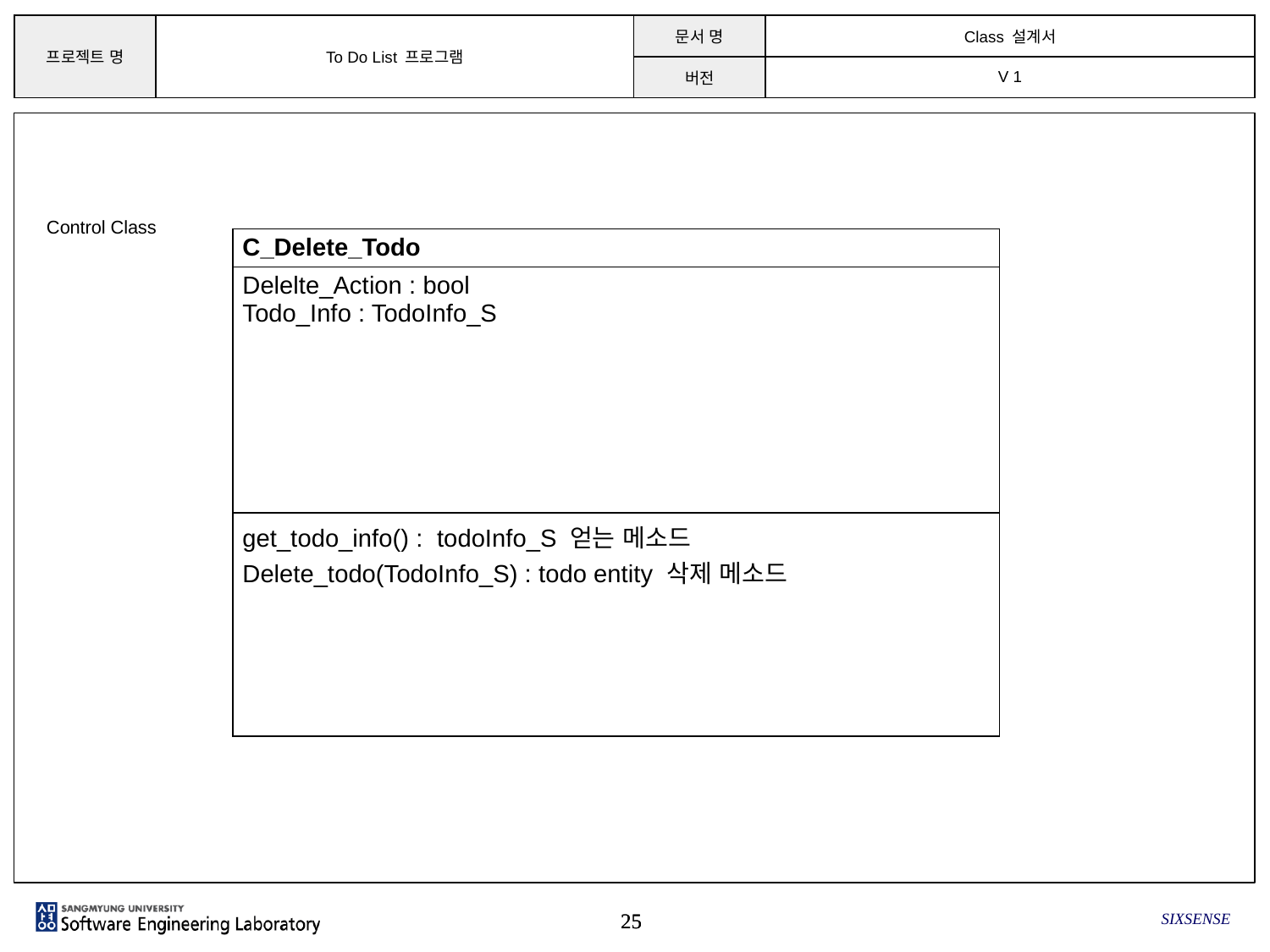

Control Class
| C\_Delete\_Todo |
| --- |
| Delelte\_Action : bool Todo\_Info : TodoInfo\_S |
| get\_todo\_info() : todoInfo\_S 얻는 메소드 Delete\_todo(TodoInfo\_S) : todo entity 삭제 메소드 |
SIXSENSE